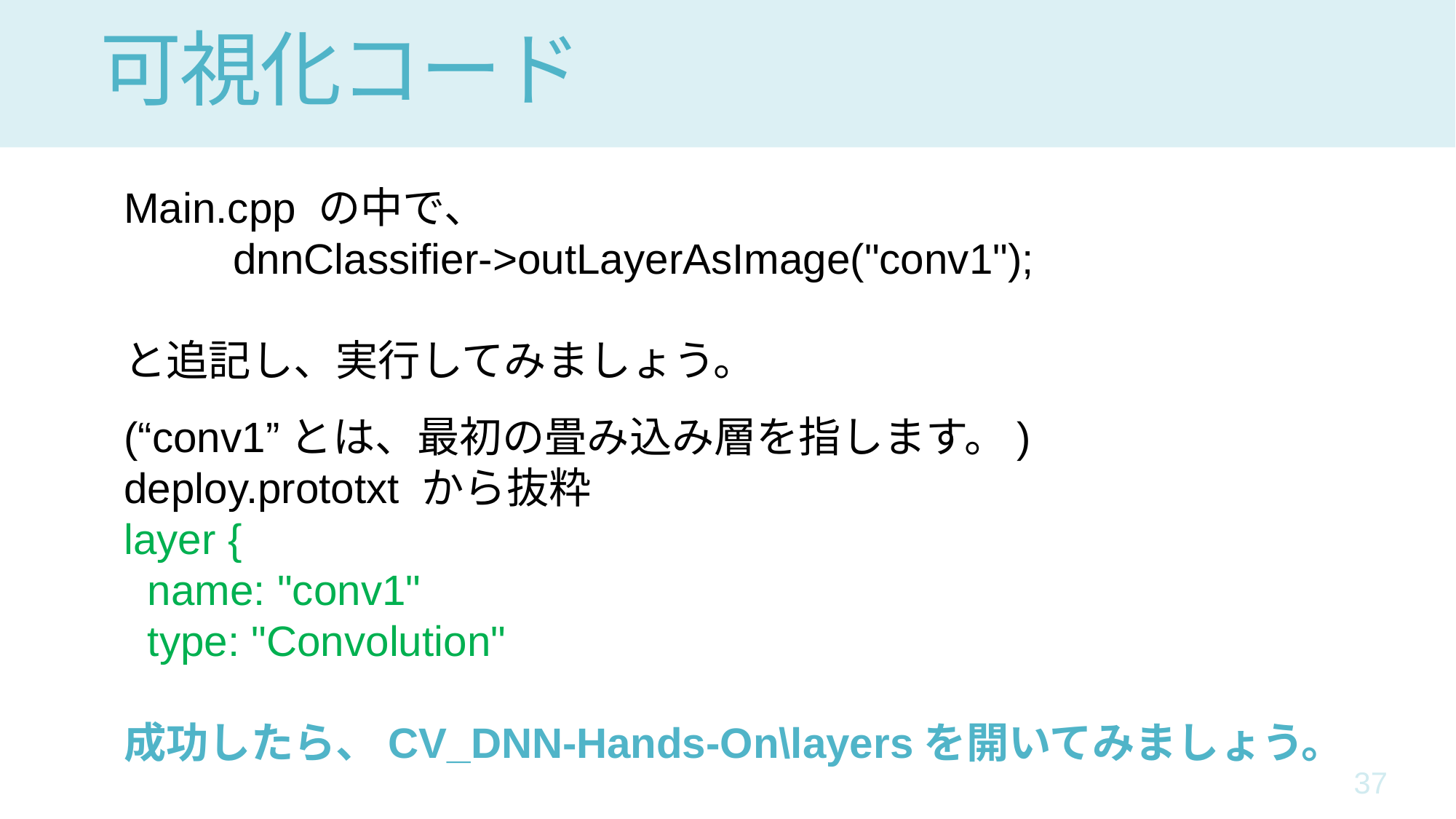

# 可視化コード
Main.cpp の中で、
	dnnClassifier->outLayerAsImage("conv1");

と追記し、実行してみましょう。
(“conv1”とは、最初の畳み込み層を指します。)
deploy.prototxt から抜粋
layer {
  name: "conv1"
  type: "Convolution"

成功したら、CV_DNN-Hands-On\layersを開いてみましょう。